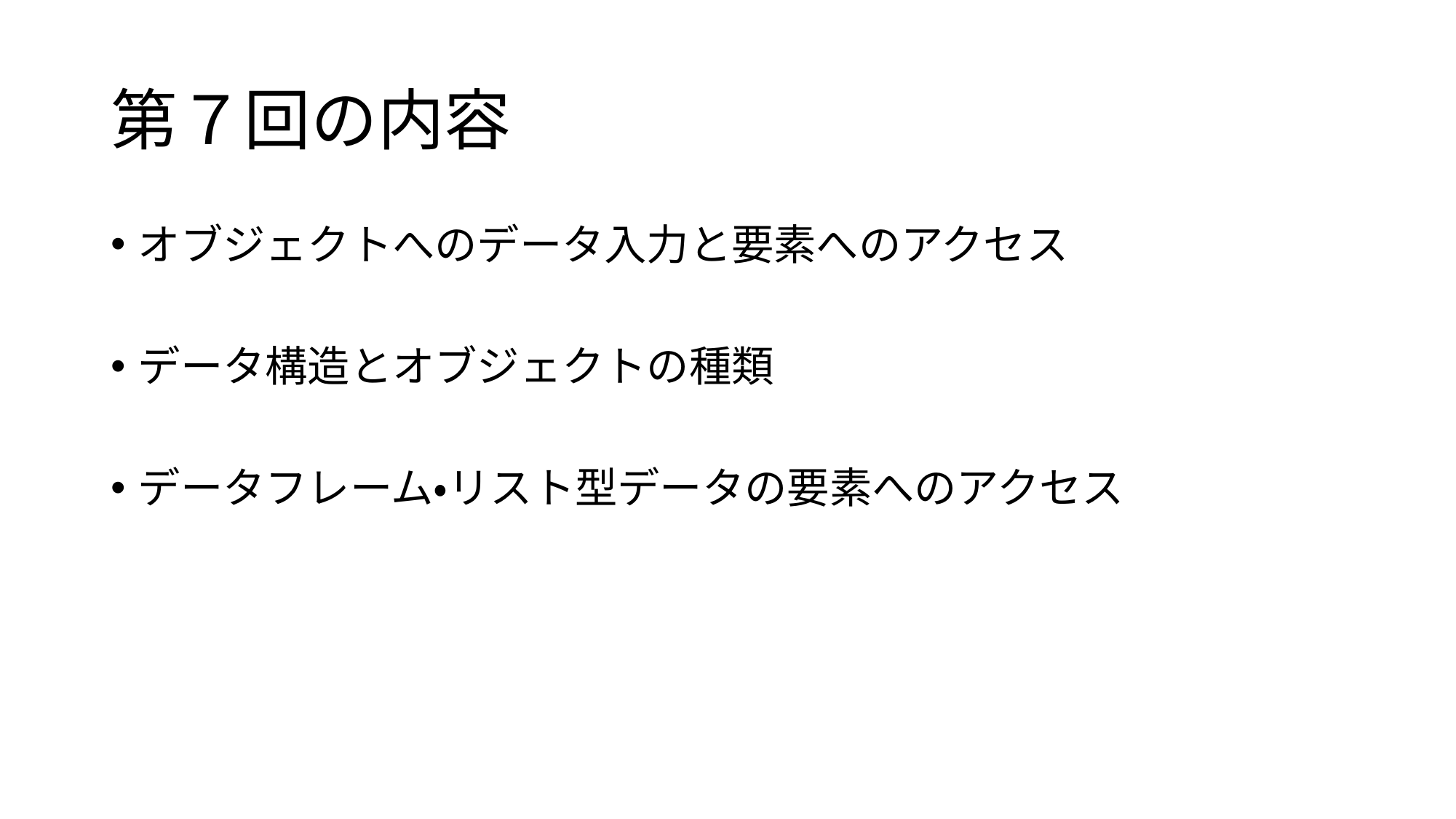

# 第７回の内容
オブジェクトへのデータ入力と要素へのアクセス

データ構造とオブジェクトの種類

データフレーム・リスト型データの要素へのアクセス